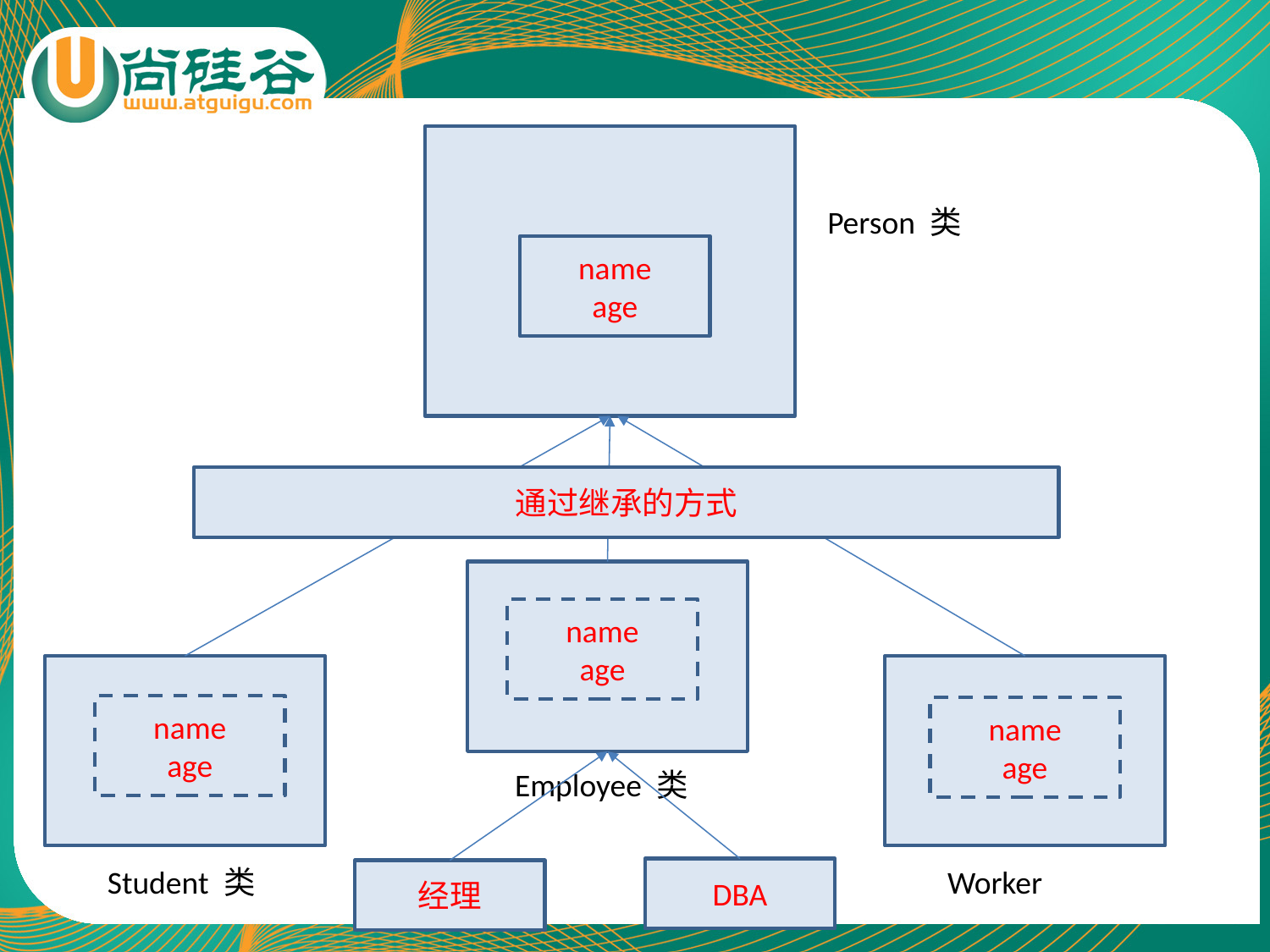

Person 类
name
age
通过继承的方式

name
age

name
age
name
age
Employee 类
Worker
Student 类
DBA
经理